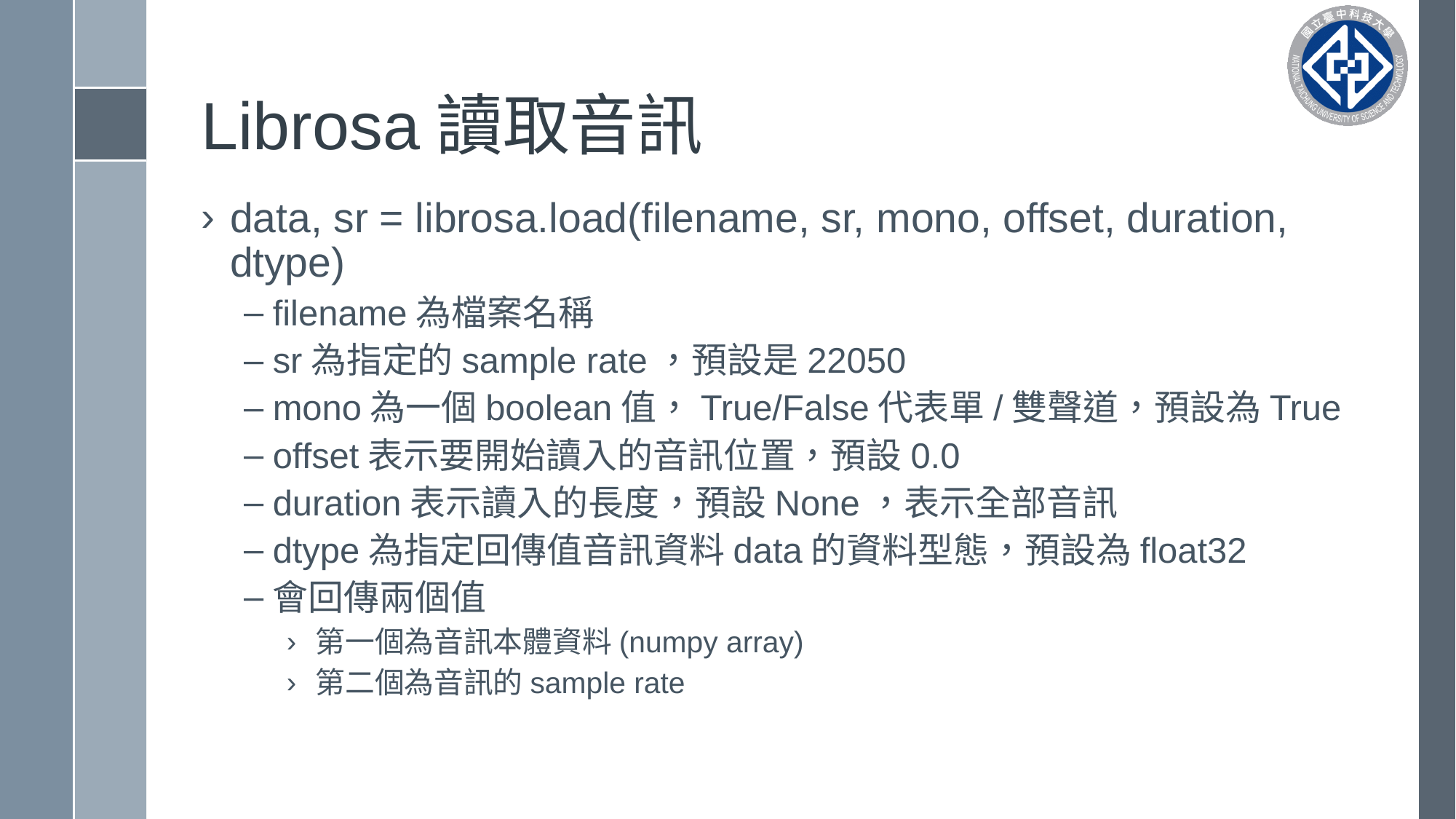

# Librosa讀取音訊
data, sr = librosa.load(filename, sr, mono, offset, duration, dtype)
filename為檔案名稱
sr為指定的sample rate，預設是22050
mono為一個boolean值，True/False代表單/雙聲道，預設為True
offset表示要開始讀入的音訊位置，預設0.0
duration表示讀入的長度，預設None，表示全部音訊
dtype為指定回傳值音訊資料data的資料型態，預設為float32
會回傳兩個值
第一個為音訊本體資料(numpy array)
第二個為音訊的sample rate